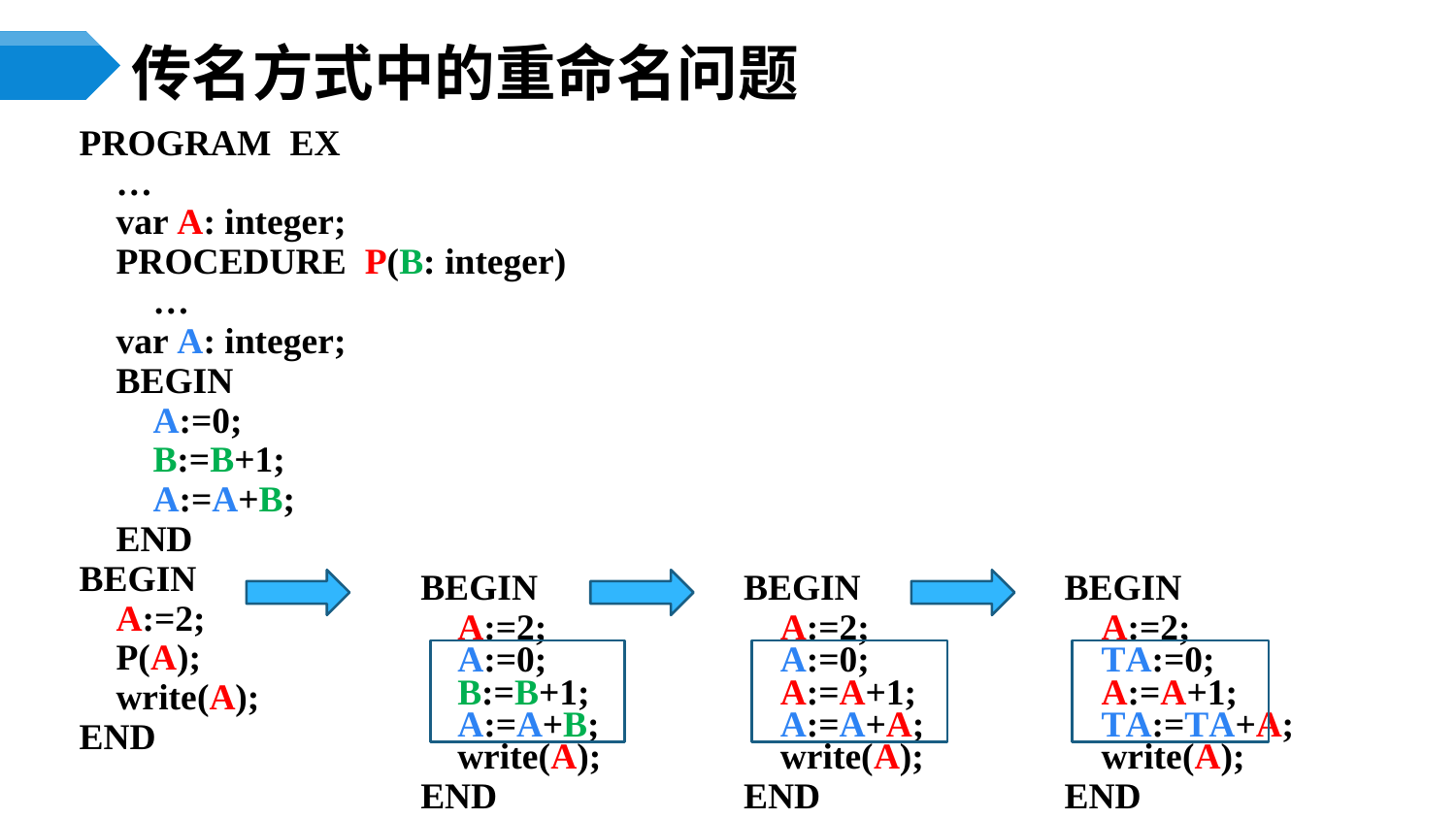

# 传名方式中的重命名问题
PROGRAM  EX
    …
    var A: integer;
    PROCEDURE  P(B: integer)
        …
    var A: integer;
    BEGIN
        A:=0;
        B:=B+1;
        A:=A+B;
    END
BEGIN
    A:=2;
    P(A);
    write(A);
END

BEGIN
    A:=2;
    A:=0;
    B:=B+1;
    A:=A+B;
    write(A);
END

BEGIN
    A:=2;
    A:=0;
    A:=A+1;
    A:=A+A;
    write(A);
END

BEGIN
    A:=2;
    TA:=0;
    A:=A+1;
    TA:=TA+A;
    write(A);
END